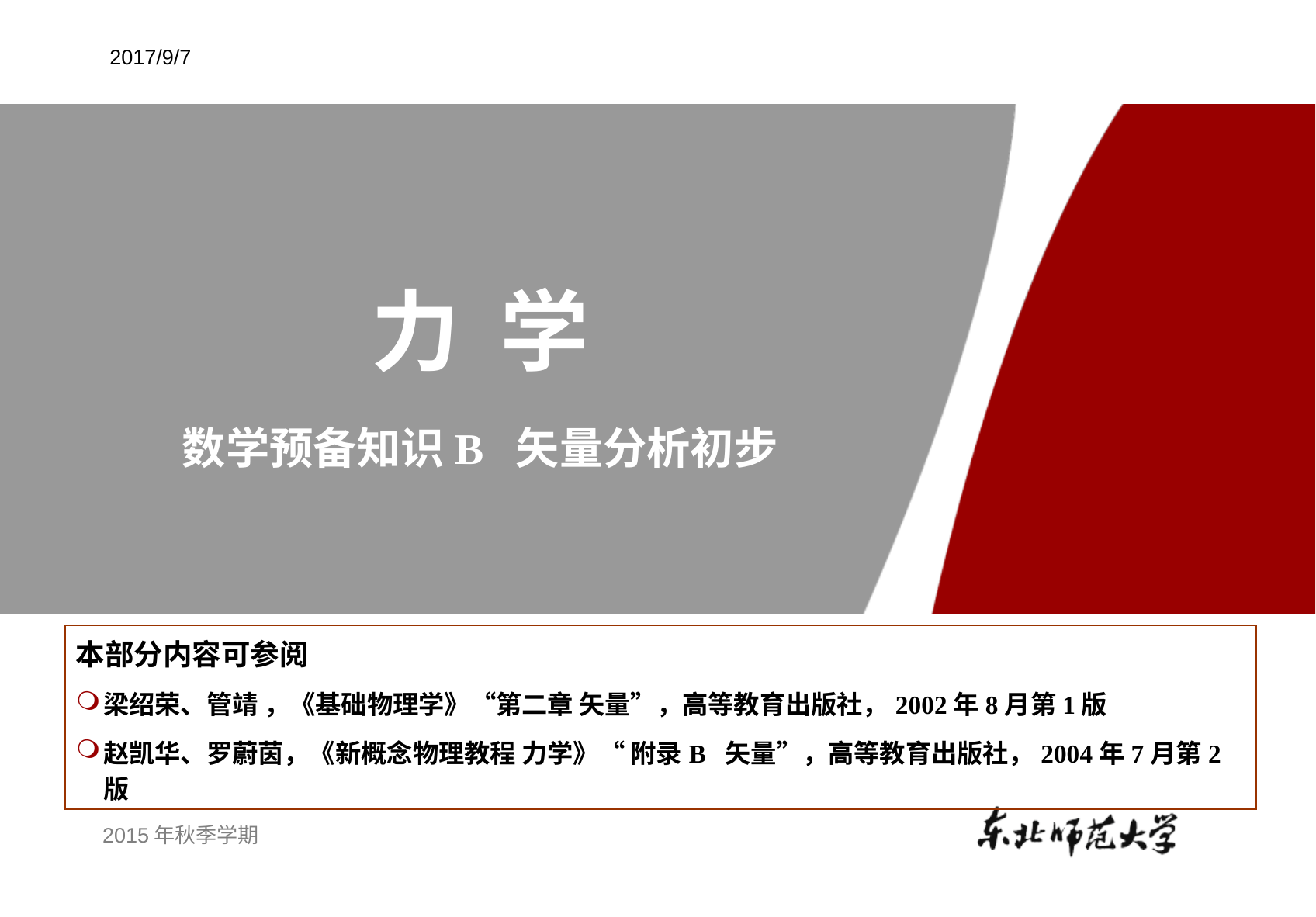

2017/9/7
# 力  学
数学预备知识B  矢量分析初步
本部分内容可参阅
梁绍荣、管靖 ，《基础物理学》“第二章 矢量”，高等教育出版社，2002年8月第1版
赵凯华、罗蔚茵，《新概念物理教程 力学》“ 附录B  矢量”，高等教育出版社，2004年7月第2版